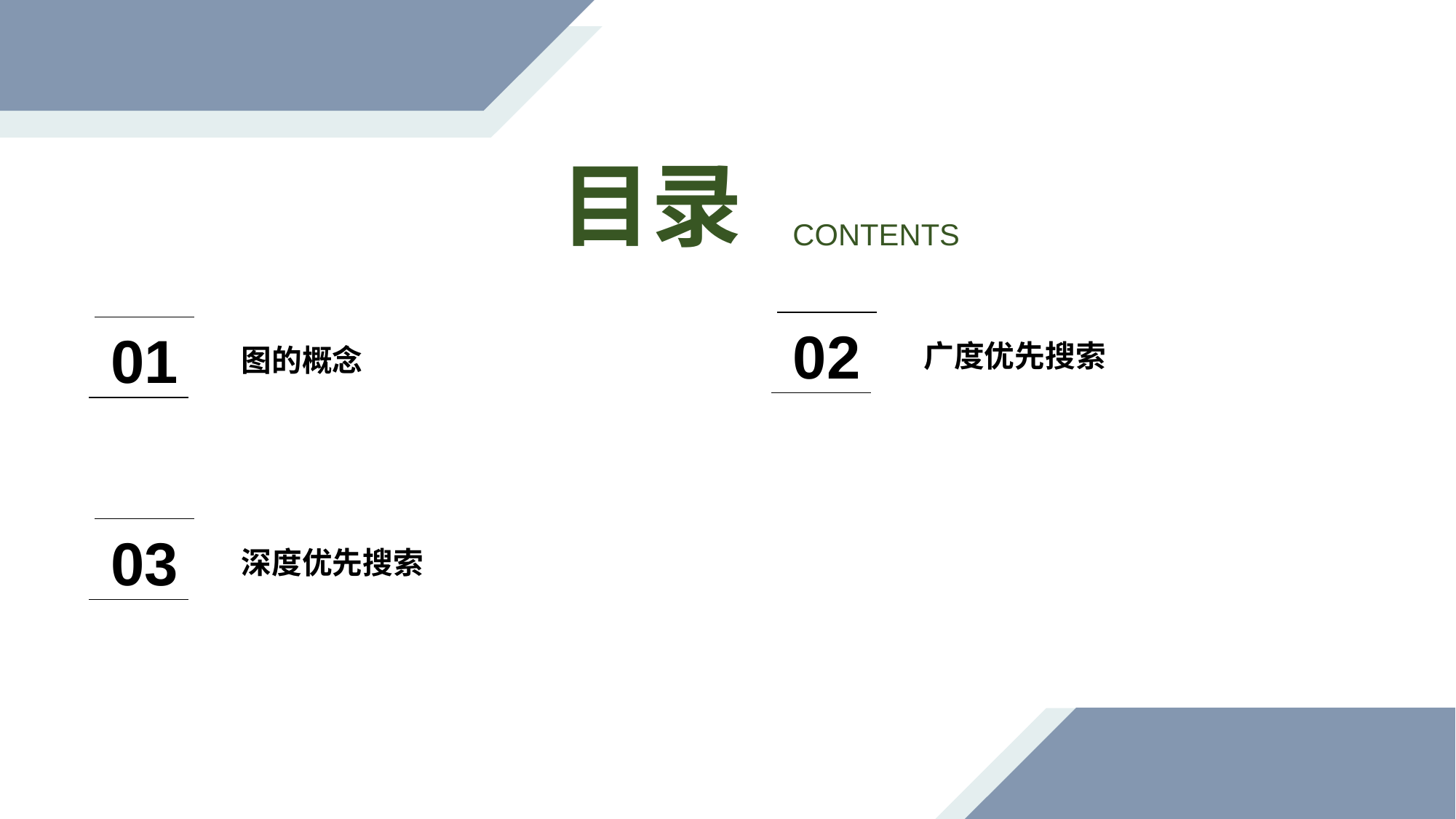

目录
 CONTENTS
02
01
广度优先搜索
图的概念
工作概述
03
深度优先搜索
Whatever is worth doing is worth doing well. Whatever is worth